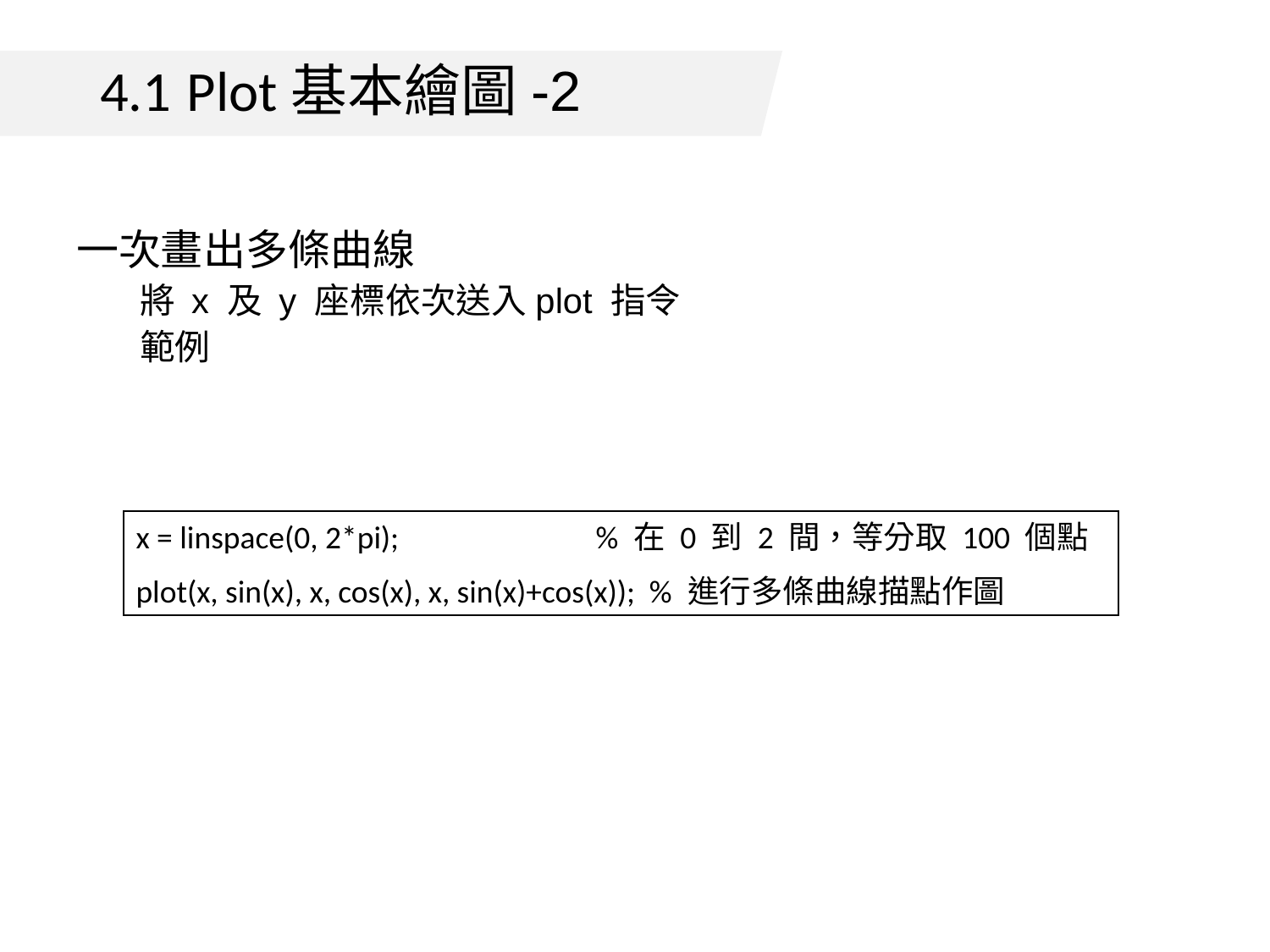

# 4.1 Plot基本繪圖-2
一次畫出多條曲線
將 x 及 y 座標依次送入plot 指令
範例
x = linspace(0, 2*pi);	           % 在 0 到 2 間，等分取 100 個點
plot(x, sin(x), x, cos(x), x, sin(x)+cos(x));  % 進行多條曲線描點作圖